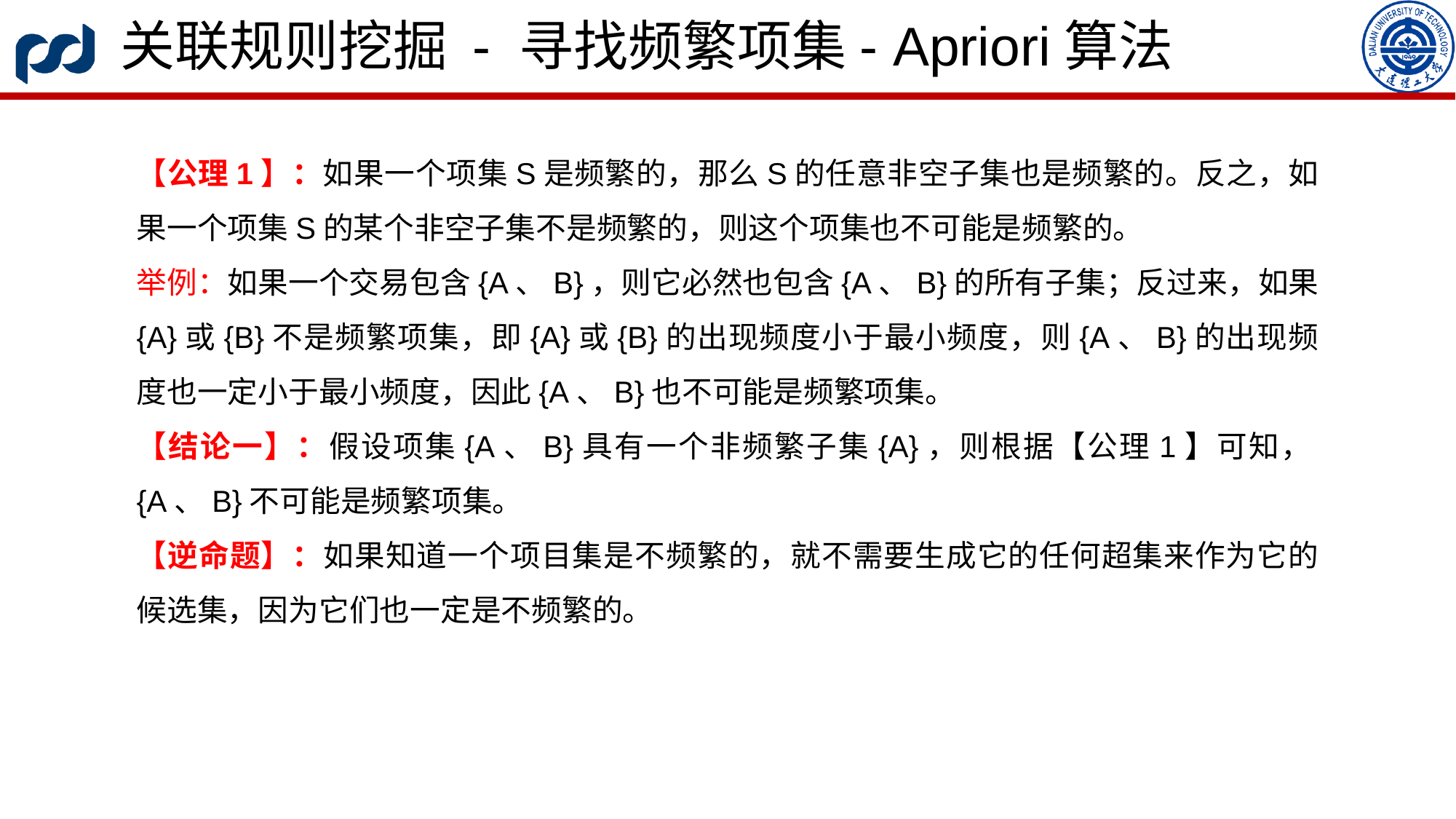

# 关联规则挖掘 - 寻找频繁项集- Apriori算法
【公理1】：如果一个项集S是频繁的，那么S的任意非空子集也是频繁的。反之，如果一个项集S的某个非空子集不是频繁的，则这个项集也不可能是频繁的。
举例：如果一个交易包含{A、B}，则它必然也包含{A、B}的所有子集；反过来，如果{A}或{B}不是频繁项集，即{A}或{B}的出现频度小于最小频度，则{A、B}的出现频度也一定小于最小频度，因此{A、B}也不可能是频繁项集。
【结论一】：假设项集{A、B}具有一个非频繁子集{A}，则根据【公理1】可知，{A、B}不可能是频繁项集。
【逆命题】：如果知道一个项目集是不频繁的，就不需要生成它的任何超集来作为它的候选集，因为它们也一定是不频繁的。